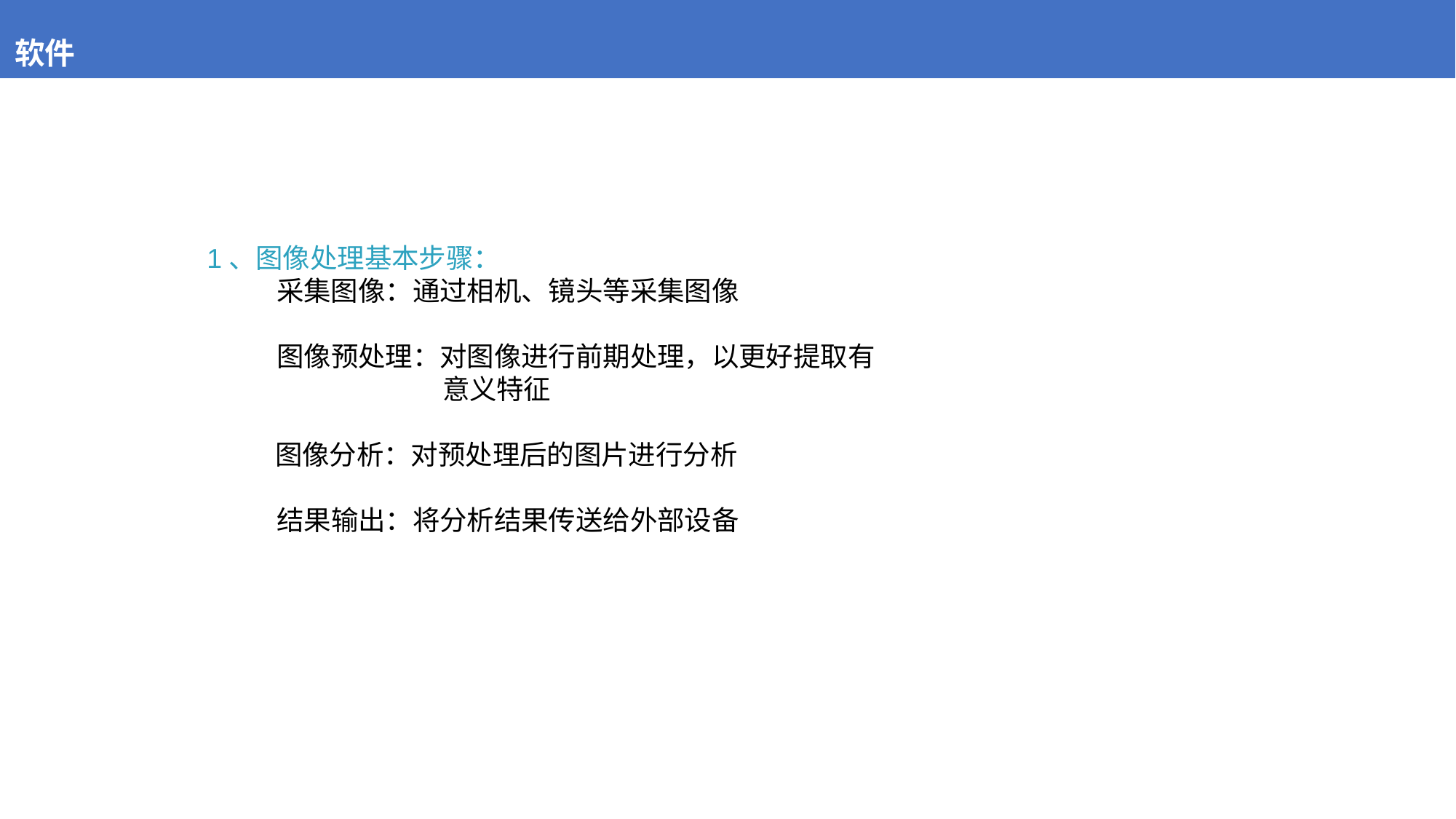

# 软件
1、图像处理基本步骤：
采集图像：通过相机、镜头等采集图像
图像预处理：对图像进行前期处理，以更好提取有意义特征
图像分析：对预处理后的图片进行分析结果输出：将分析结果传送给外部设备